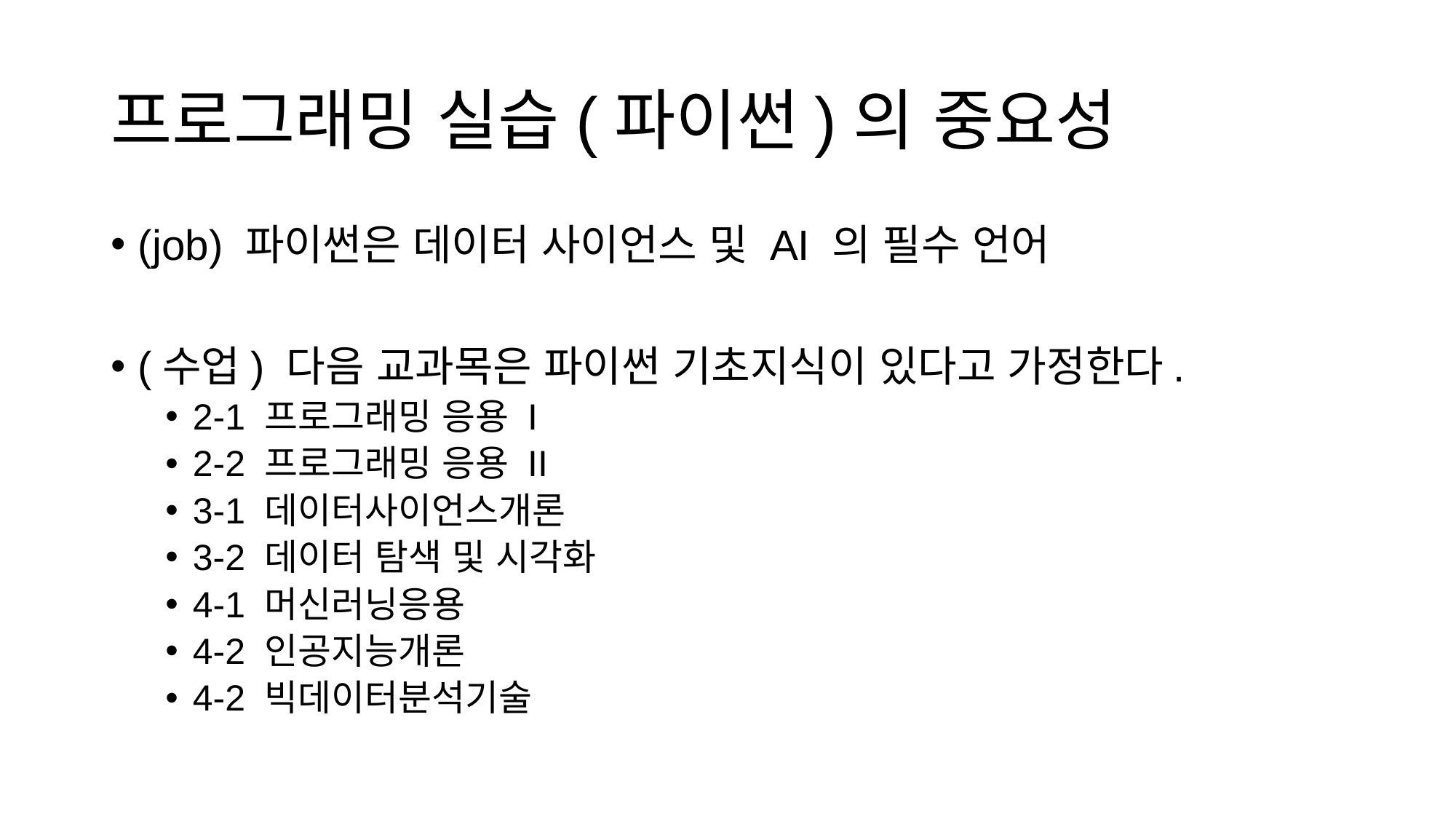

# 프로그래밍 실습(파이썬)의 중요성
(job) 파이썬은 데이터 사이언스 및 AI 의 필수 언어

(수업) 다음 교과목은 파이썬 기초지식이 있다고 가정한다.
2-1 프로그래밍 응용 I
2-2 프로그래밍 응용 II
3-1 데이터사이언스개론
3-2 데이터 탐색 및 시각화
4-1 머신러닝응용
4-2 인공지능개론
4-2 빅데이터분석기술